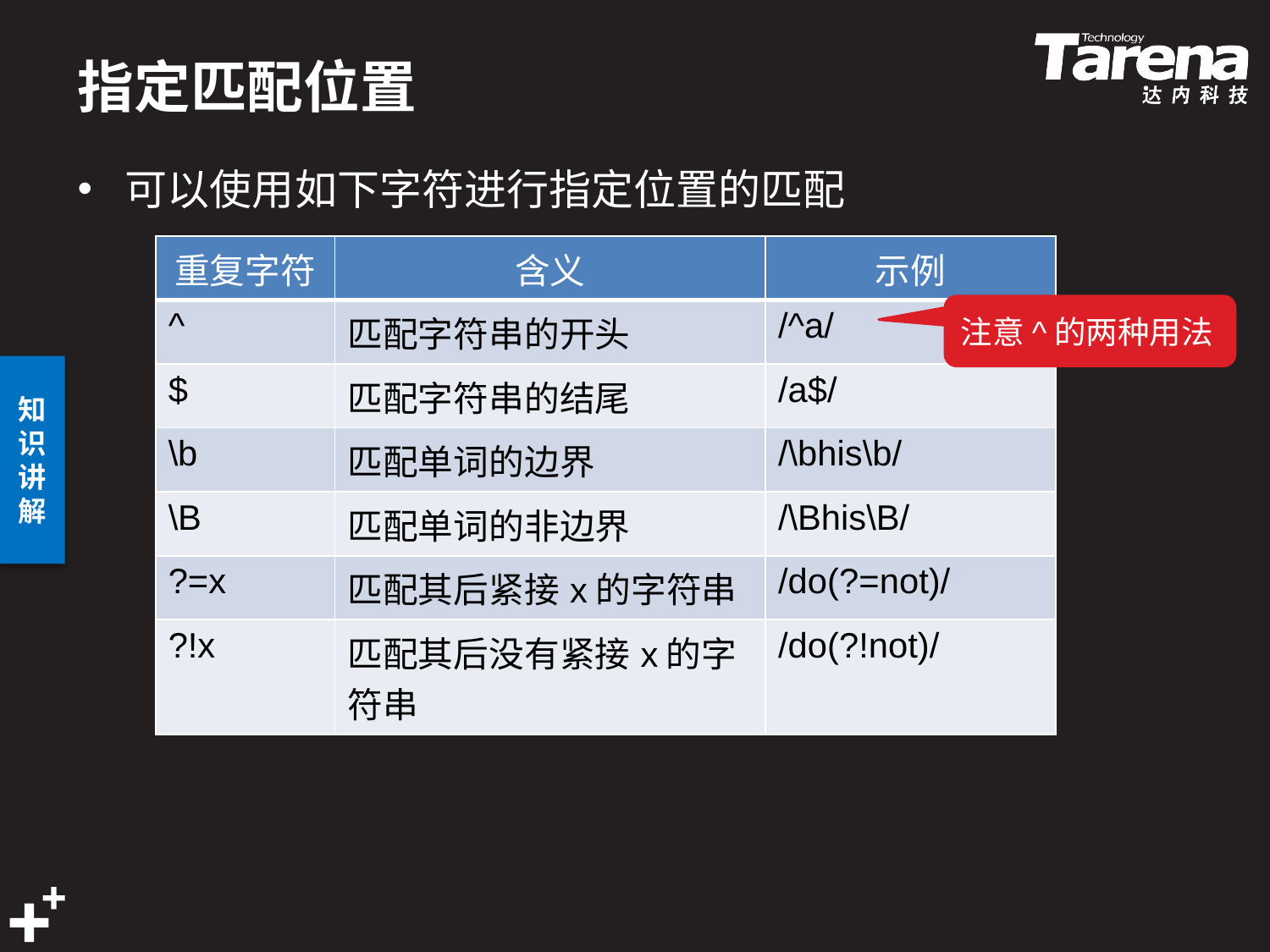

# 指定匹配位置
可以使用如下字符进行指定位置的匹配
| 重复字符 | 含义 | 示例 |
| --- | --- | --- |
| ^ | 匹配字符串的开头 | /^a/ |
| $ | 匹配字符串的结尾 | /a$/ |
| \b | 匹配单词的边界 | /\bhis\b/ |
| \B | 匹配单词的非边界 | /\Bhis\B/ |
| ?=x | 匹配其后紧接x的字符串 | /do(?=not)/ |
| ?!x | 匹配其后没有紧接x的字符串 | /do(?!not)/ |
注意^的两种用法